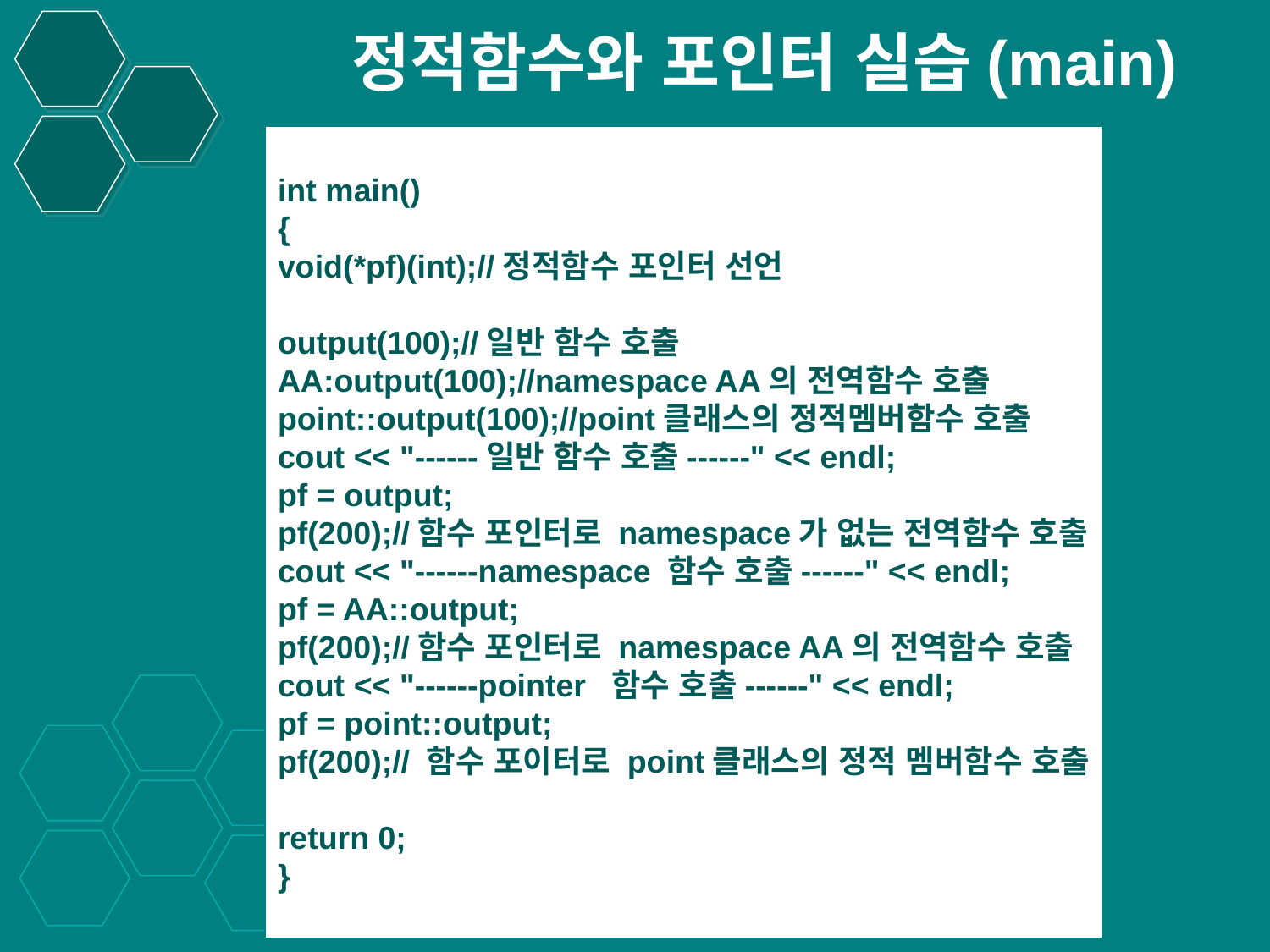

정적함수와 포인터 실습(main)

int main()
{
void(*pf)(int);//정적함수 포인터 선언

output(100);//일반 함수 호출
AA:output(100);//namespace AA의 전역함수 호출
point::output(100);//point클래스의 정적멤버함수 호출
cout << "------일반 함수 호출------" << endl;
pf = output;
pf(200);//함수 포인터로 namespace가 없는 전역함수 호출
cout << "------namespace 함수 호출------" << endl;
pf = AA::output;
pf(200);//함수 포인터로 namespace AA의 전역함수 호출
cout << "------pointer  함수 호출------" << endl;
pf = point::output;
pf(200);// 함수 포이터로 point클래스의 정적 멤버함수 호출

return 0;
}